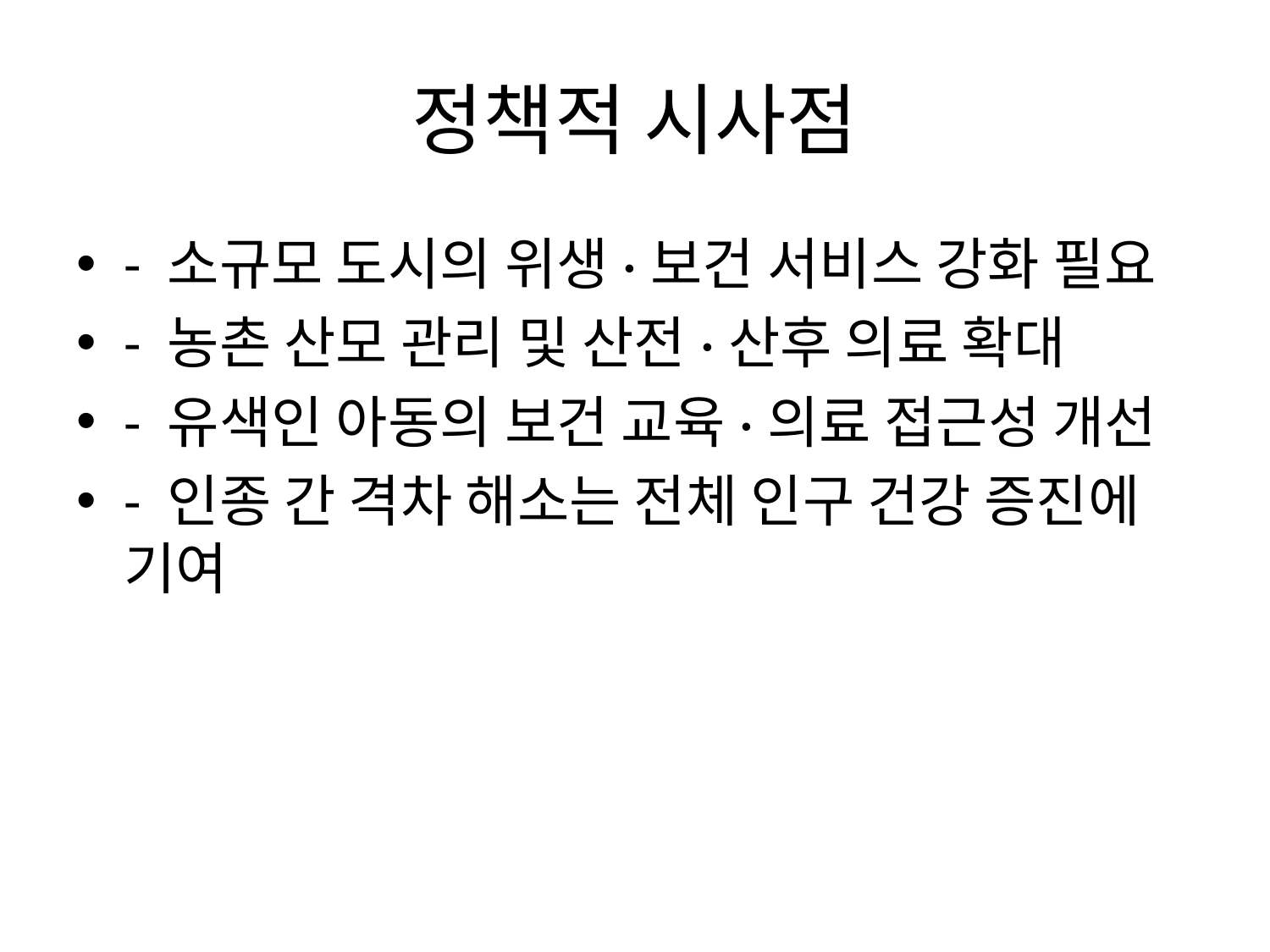

# 정책적 시사점
- 소규모 도시의 위생·보건 서비스 강화 필요
- 농촌 산모 관리 및 산전·산후 의료 확대
- 유색인 아동의 보건 교육·의료 접근성 개선
- 인종 간 격차 해소는 전체 인구 건강 증진에 기여